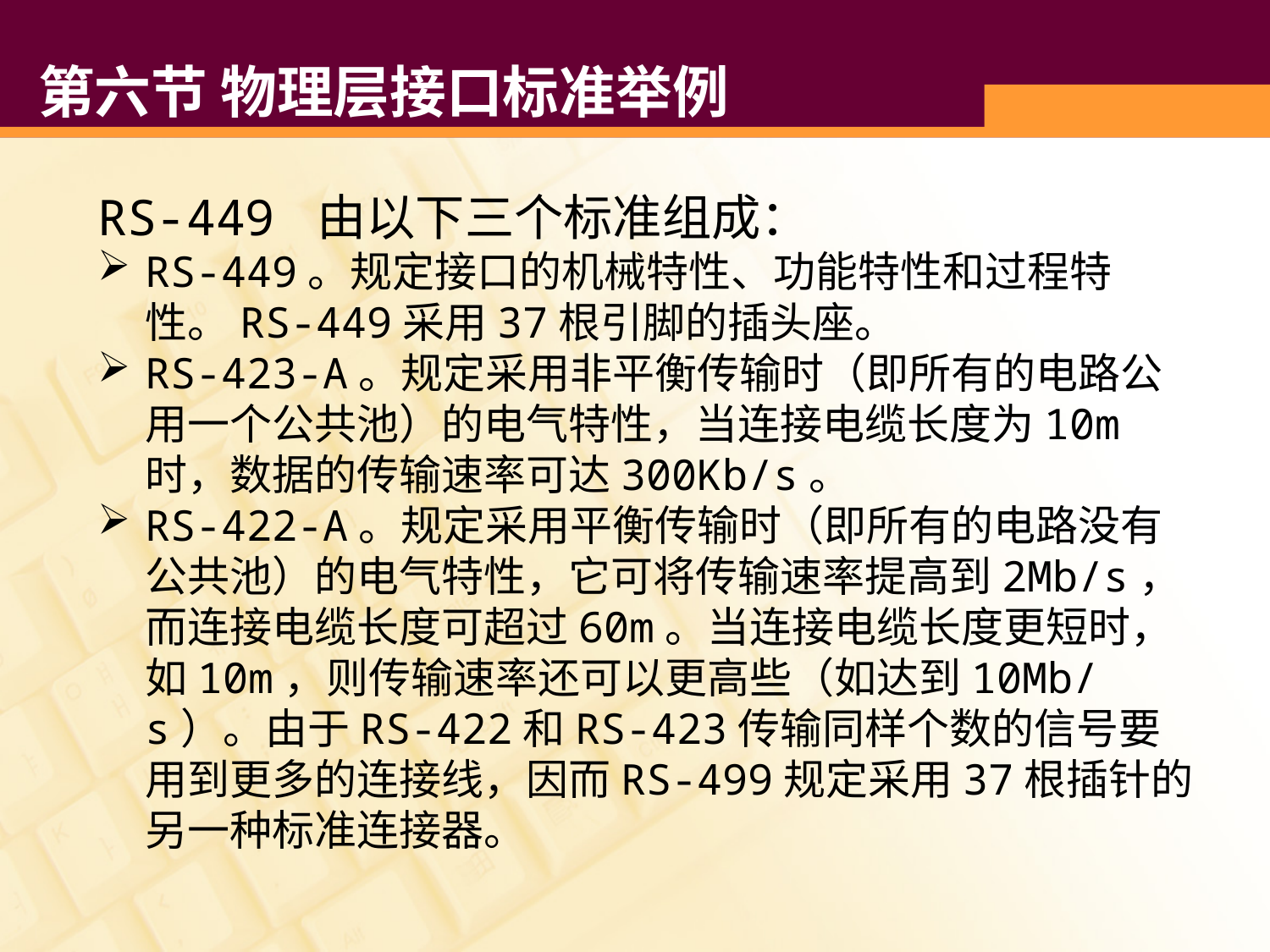

# 第六节 物理层接口标准举例
RS-449 由以下三个标准组成：
RS-449。规定接口的机械特性、功能特性和过程特性。RS-449采用37根引脚的插头座。
RS-423-A。规定采用非平衡传输时（即所有的电路公用一个公共池）的电气特性，当连接电缆长度为10m时，数据的传输速率可达300Kb/s。
RS-422-A。规定采用平衡传输时（即所有的电路没有公共池）的电气特性，它可将传输速率提高到2Mb/s，而连接电缆长度可超过60m。当连接电缆长度更短时，如10m，则传输速率还可以更高些（如达到10Mb/s）。由于RS-422和RS-423传输同样个数的信号要用到更多的连接线，因而RS-499规定采用37根插针的另一种标准连接器。